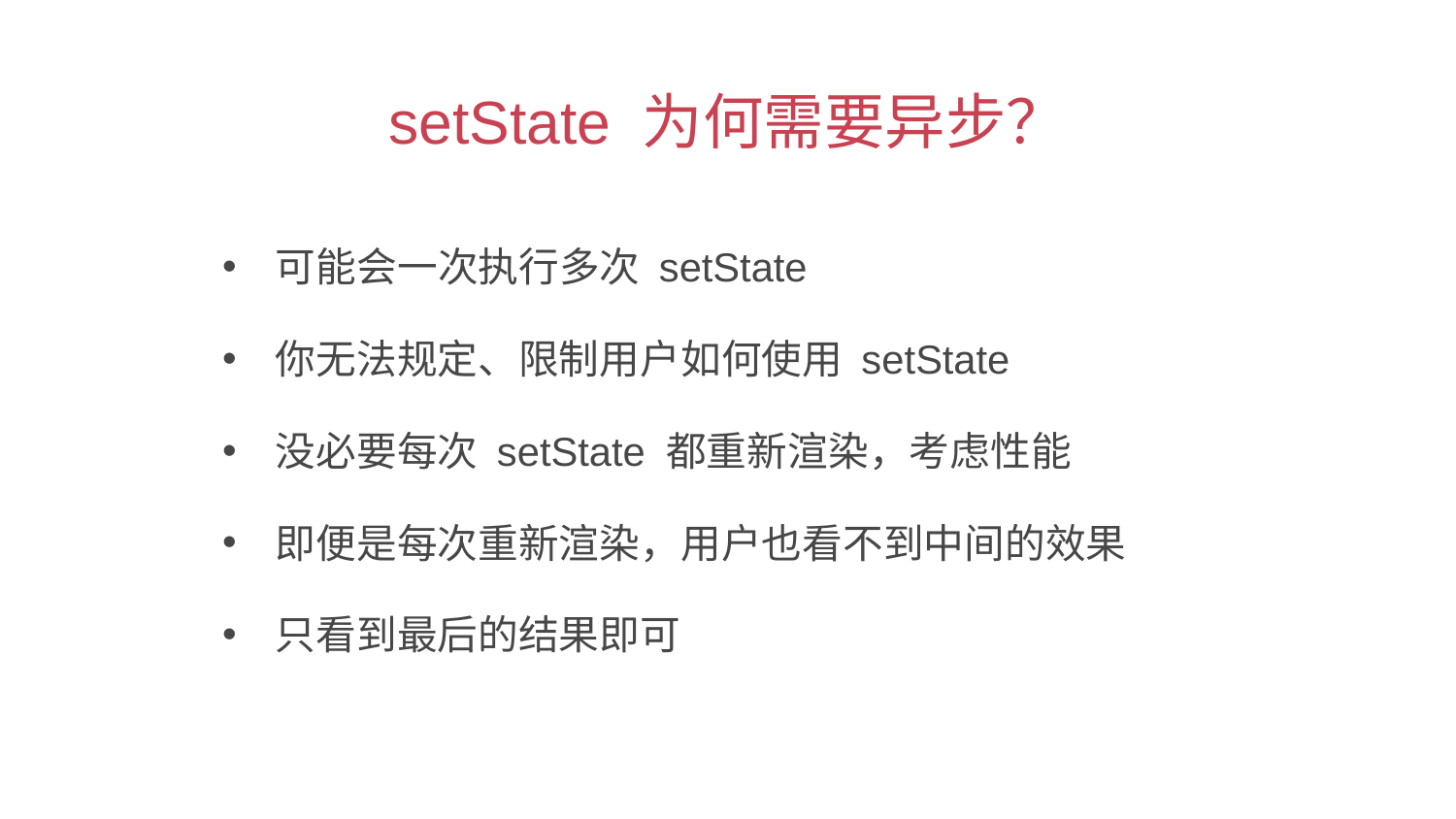

setState 为何需要异步？
 可能会一次执行多次 setState
 你无法规定、限制用户如何使用 setState
 没必要每次 setState 都重新渲染，考虑性能
 即便是每次重新渲染，用户也看不到中间的效果
 只看到最后的结果即可